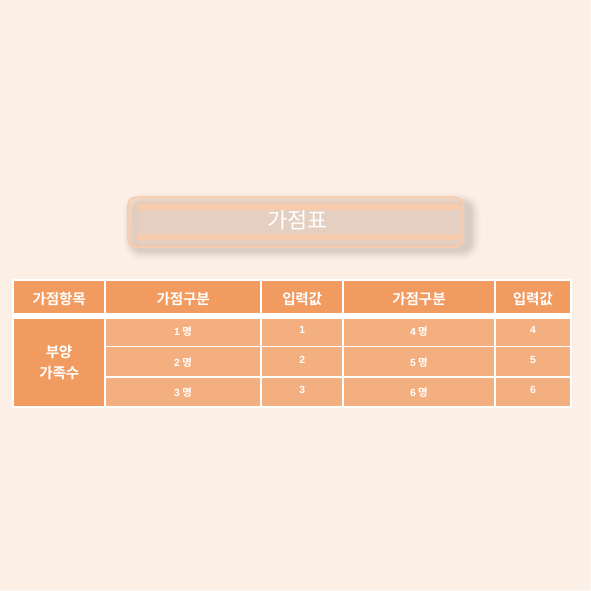

가점표

| 가점항목 | 가점구분 | 입력값 | 가점구분 | 입력값 |
| --- | --- | --- | --- | --- |
| 부양 가족수 | 1명 | 1 | 4명 | 4 |
|  | 2명 | 2 | 5명 | 5 |
|  | 3명 | 3 | 6명 | 6 |